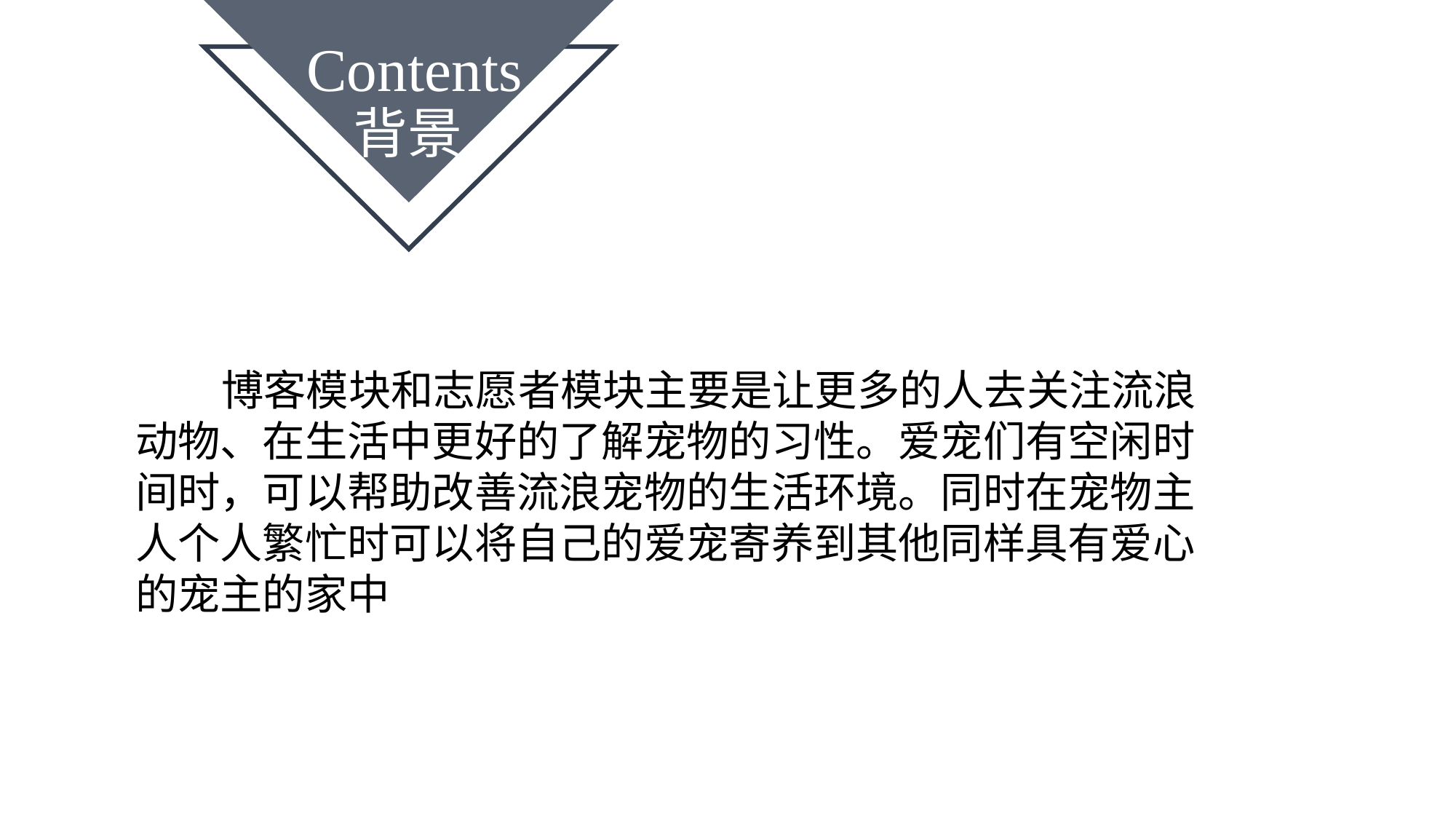

Contents

背景
        博客模块和志愿者模块主要是让更多的人去关注流浪动物、在生活中更好的了解宠物的习性。爱宠们有空闲时间时，可以帮助改善流浪宠物的生活环境。同时在宠物主人个人繁忙时可以将自己的爱宠寄养到其他同样具有爱心的宠主的家中